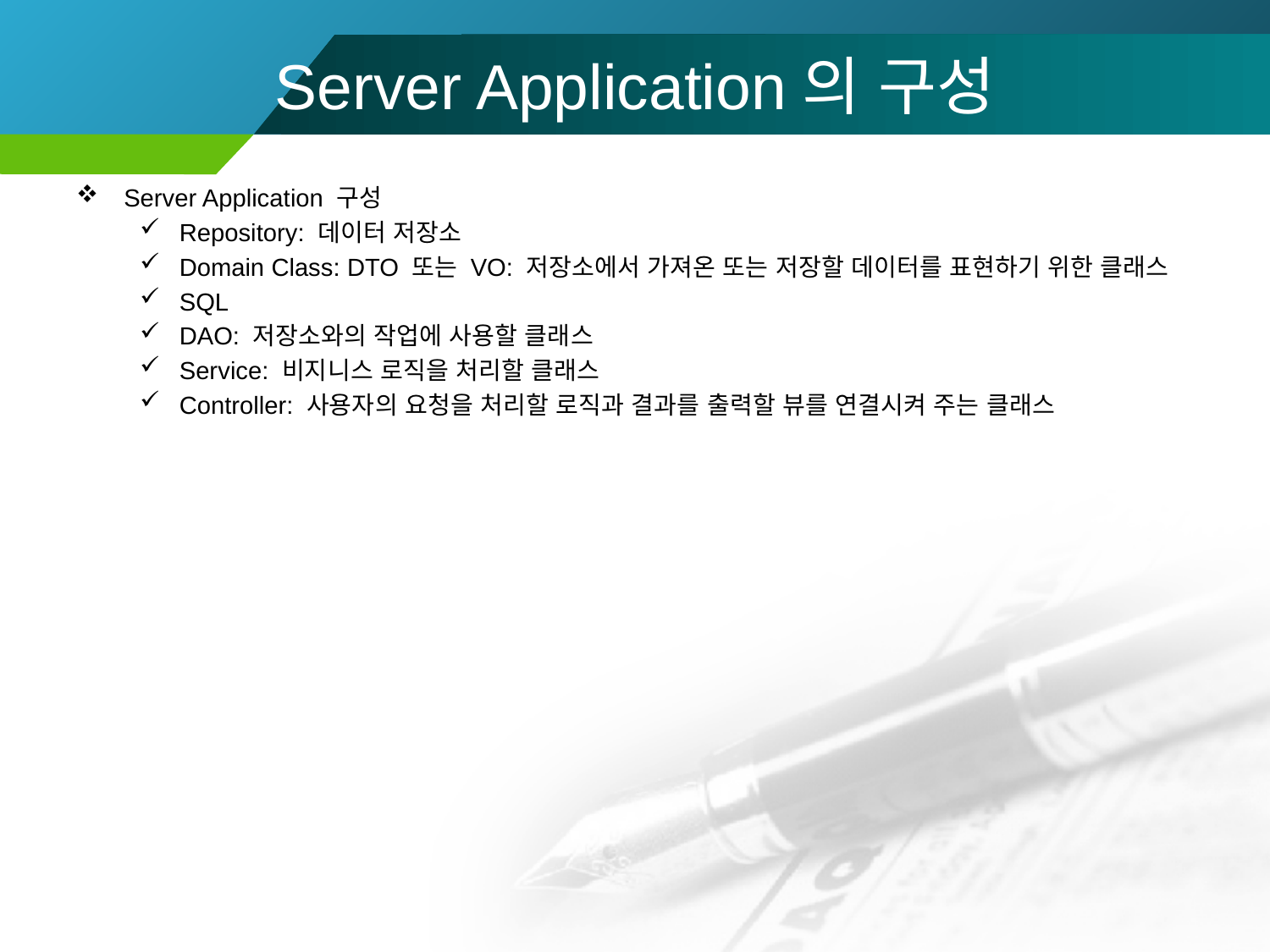

# Server Application의 구성
Server Application 구성
Repository: 데이터 저장소
Domain Class: DTO 또는 VO: 저장소에서 가져온 또는 저장할 데이터를 표현하기 위한 클래스
SQL
DAO: 저장소와의 작업에 사용할 클래스
Service: 비지니스 로직을 처리할 클래스
Controller: 사용자의 요청을 처리할 로직과 결과를 출력할 뷰를 연결시켜 주는 클래스